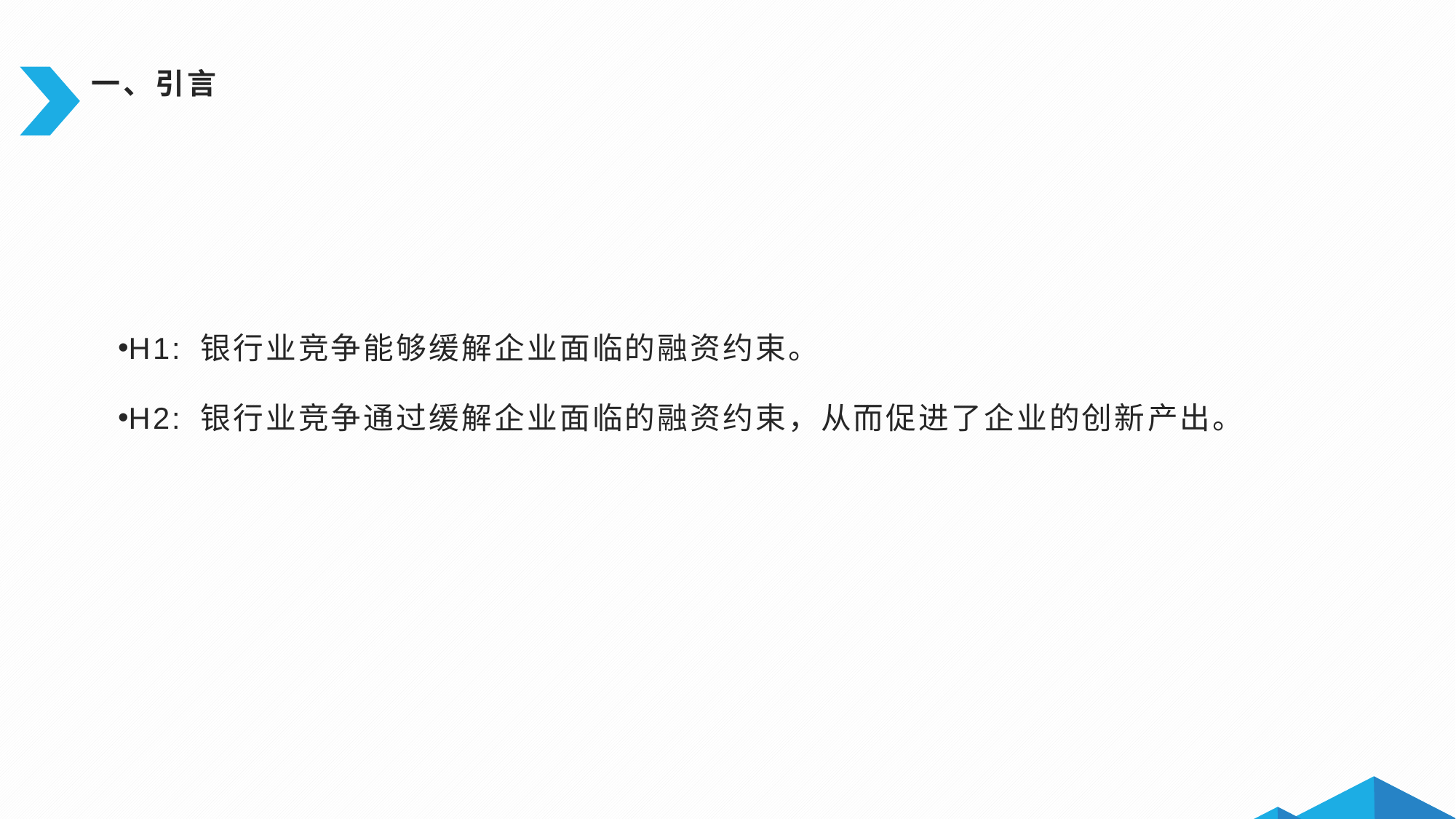

# 一、引言

H1: 银行业竞争能够缓解企业面临的融资约束。
H2: 银行业竞争通过缓解企业面临的融资约束，从而促进了企业的创新产出。
10